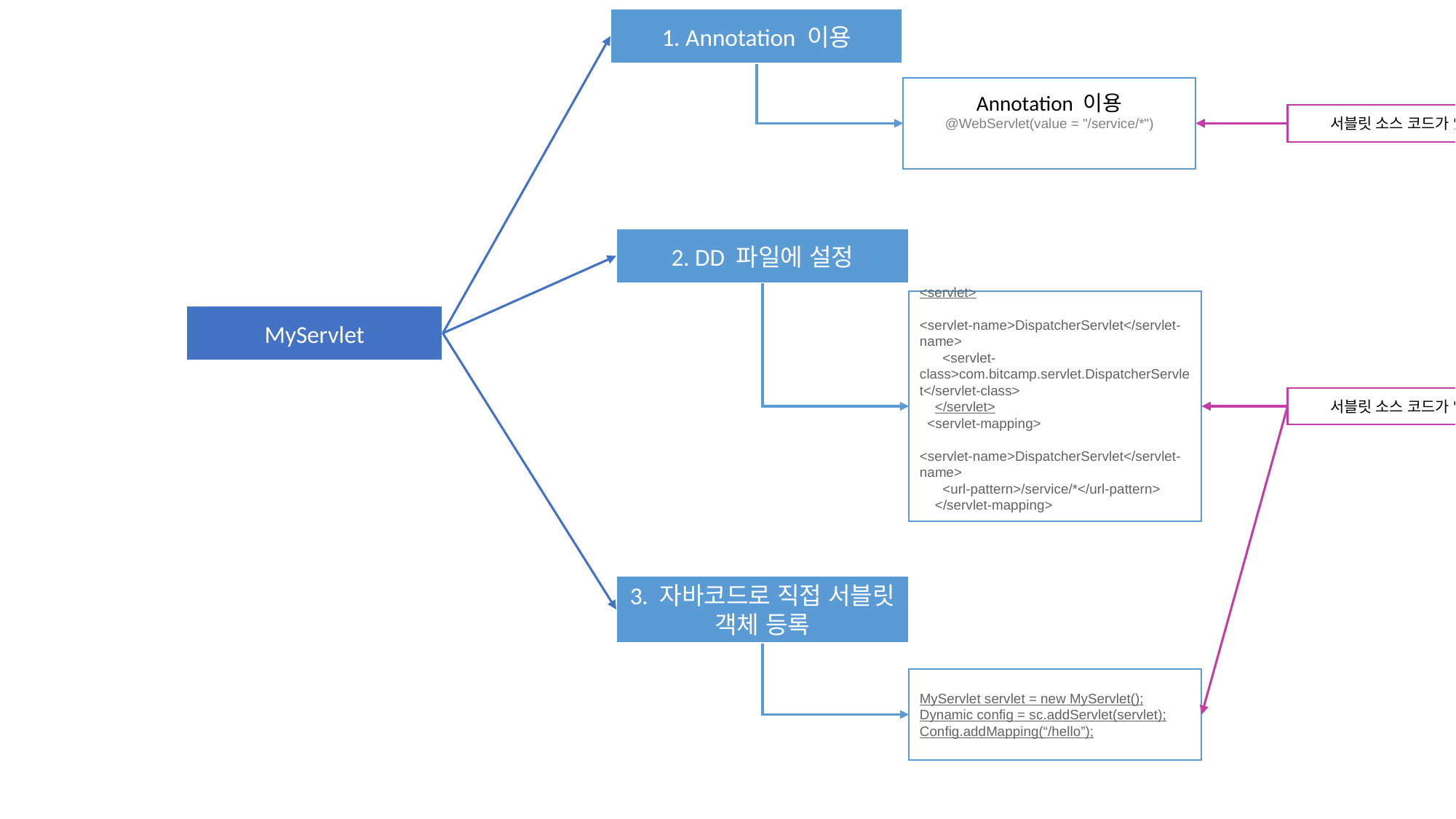

1. Annotation 이용
Annotation 이용
@WebServlet(value = "/service/*")

서블릿 소스 코드가 있다면
2. DD 파일에 설정
<servlet>
      <servlet-name>DispatcherServlet</servlet-name>
      <servlet-class>com.bitcamp.servlet.DispatcherServlet</servlet-class>
    </servlet>
  <servlet-mapping>
      <servlet-name>DispatcherServlet</servlet-name>
      <url-pattern>/service/*</url-pattern>
    </servlet-mapping>

MyServlet
서블릿 소스 코드가 없다면
3. 자바코드로 직접 서블릿 객체 등록
MyServlet servlet = new MyServlet();
Dynamic config = sc.addServlet(servlet);
Config.addMapping(“/hello”);